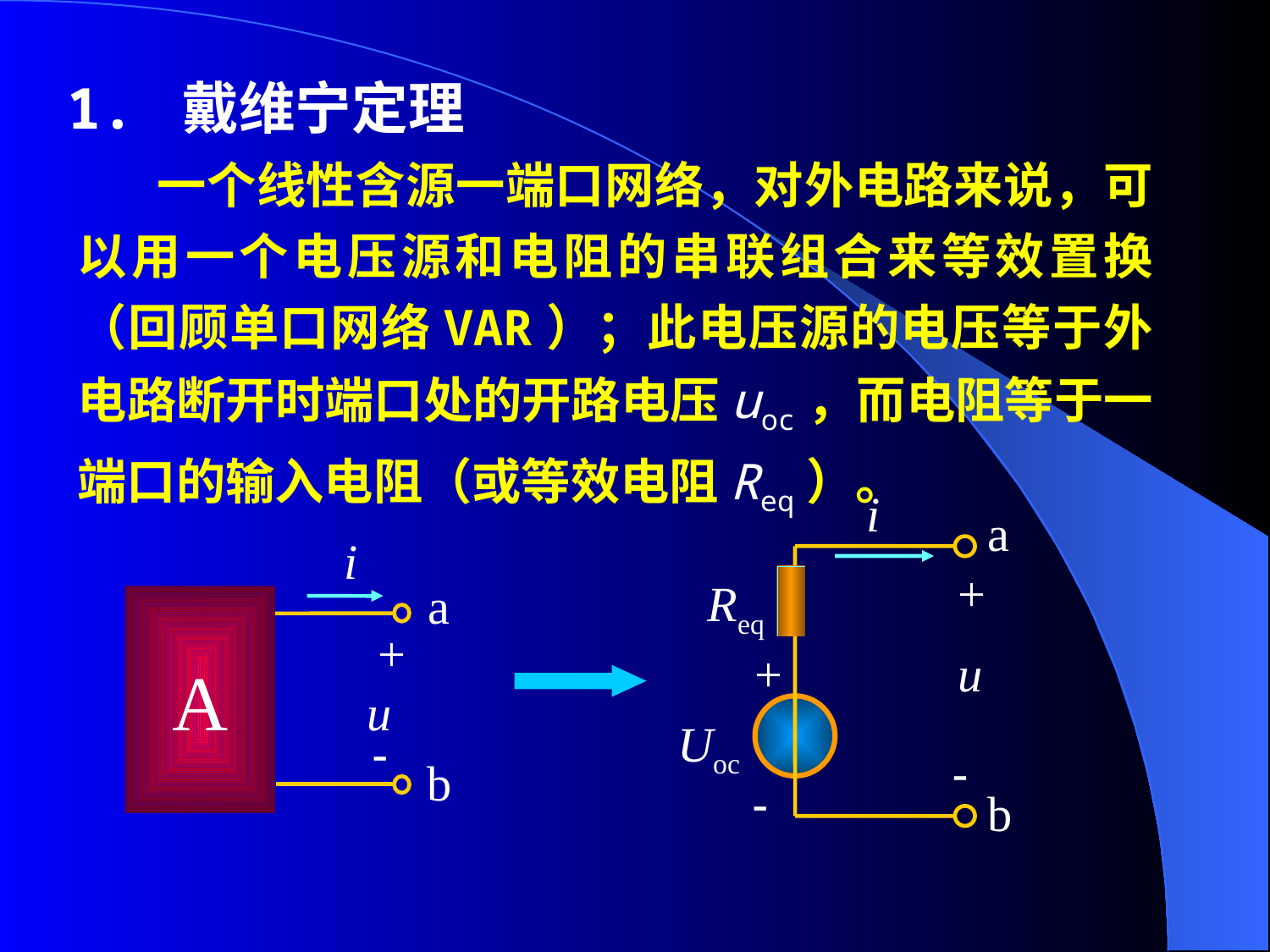

1. 戴维宁定理
一个线性含源一端口网络，对外电路来说，可以用一个电压源和电阻的串联组合来等效置换（回顾单口网络VAR）；此电压源的电压等于外电路断开时端口处的开路电压uoc，而电阻等于一端口的输入电阻（或等效电阻Req）。
i
a

+
Req

+
u

Uoc
-
-
b

i
a
A

+
u
-
b